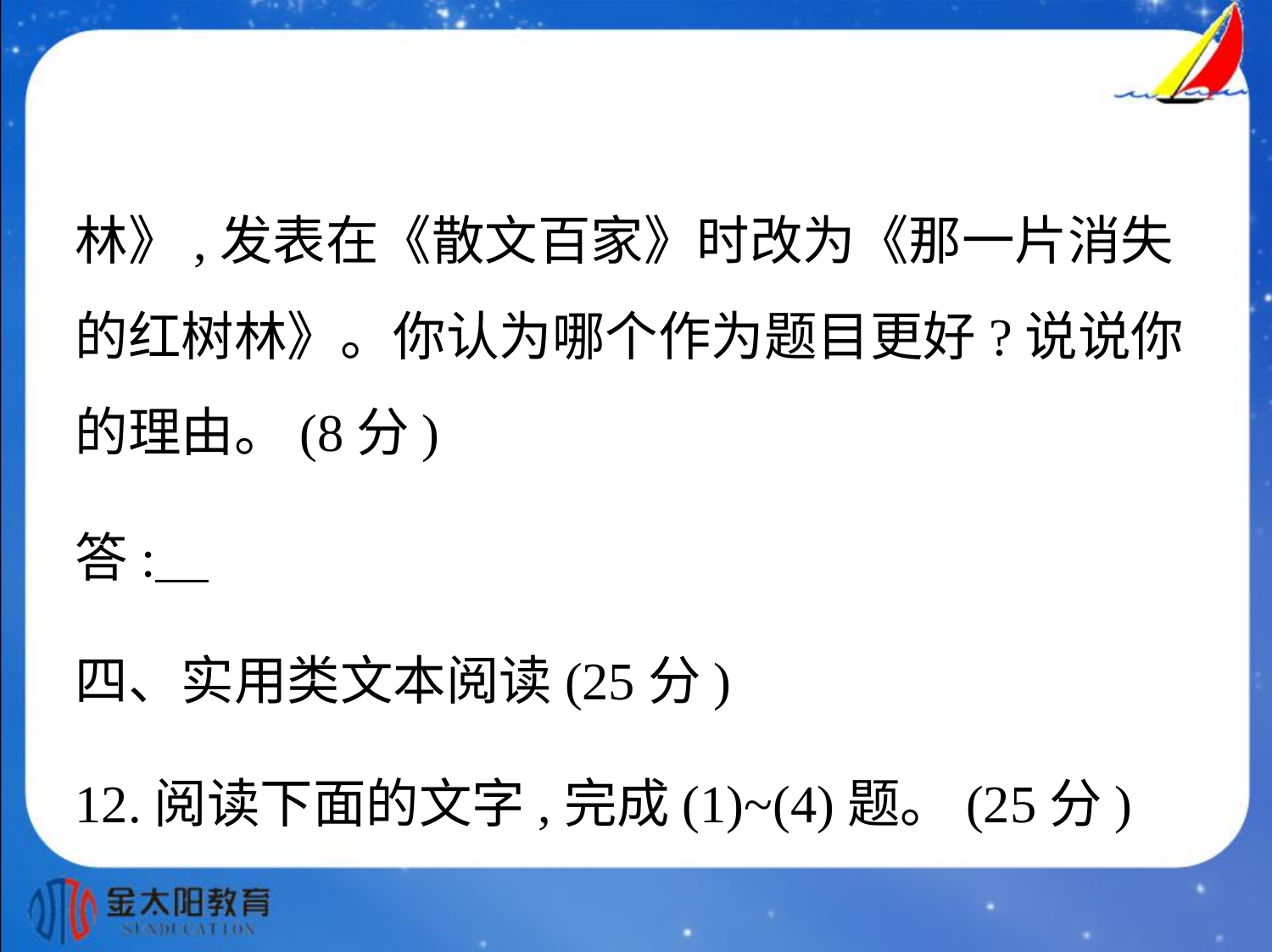

林》,发表在《散文百家》时改为《那一片消失
的红树林》。你认为哪个作为题目更好?说说你
的理由。(8分)
答:
四、实用类文本阅读(25分)
12.阅读下面的文字,完成(1)~(4)题。(25分)